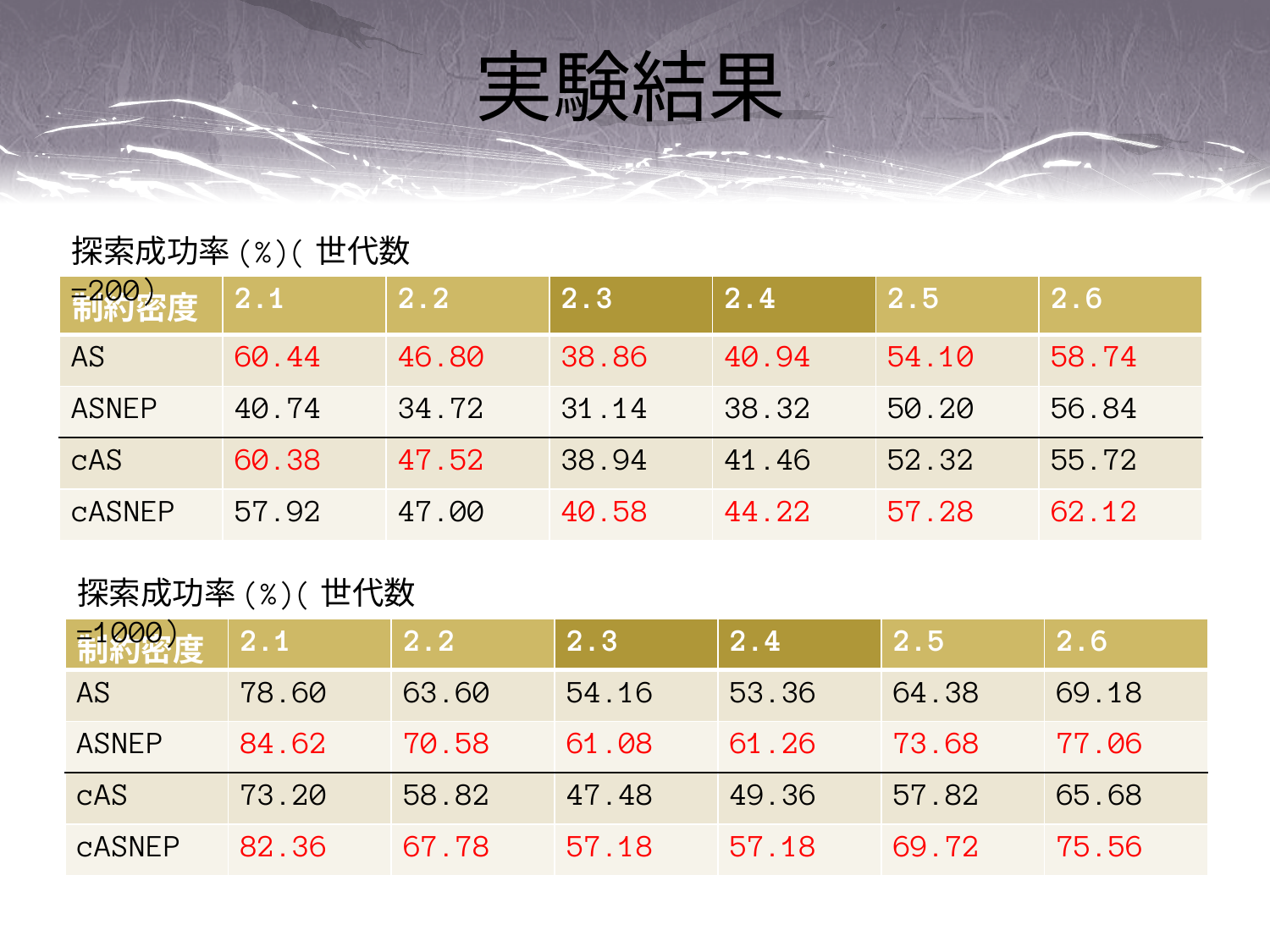

# 実験結果
探索成功率(%)(世代数=200)
| 制約密度 | 2.1 | 2.2 | 2.3 | 2.4 | 2.5 | 2.6 |
| --- | --- | --- | --- | --- | --- | --- |
| AS | 60.44 | 46.80 | 38.86 | 40.94 | 54.10 | 58.74 |
| ASNEP | 40.74 | 34.72 | 31.14 | 38.32 | 50.20 | 56.84 |
| cAS | 60.38 | 47.52 | 38.94 | 41.46 | 52.32 | 55.72 |
| cASNEP | 57.92 | 47.00 | 40.58 | 44.22 | 57.28 | 62.12 |
探索成功率(%)(世代数=1000)
| 制約密度 | 2.1 | 2.2 | 2.3 | 2.4 | 2.5 | 2.6 |
| --- | --- | --- | --- | --- | --- | --- |
| AS | 78.60 | 63.60 | 54.16 | 53.36 | 64.38 | 69.18 |
| ASNEP | 84.62 | 70.58 | 61.08 | 61.26 | 73.68 | 77.06 |
| cAS | 73.20 | 58.82 | 47.48 | 49.36 | 57.82 | 65.68 |
| cASNEP | 82.36 | 67.78 | 57.18 | 57.18 | 69.72 | 75.56 |